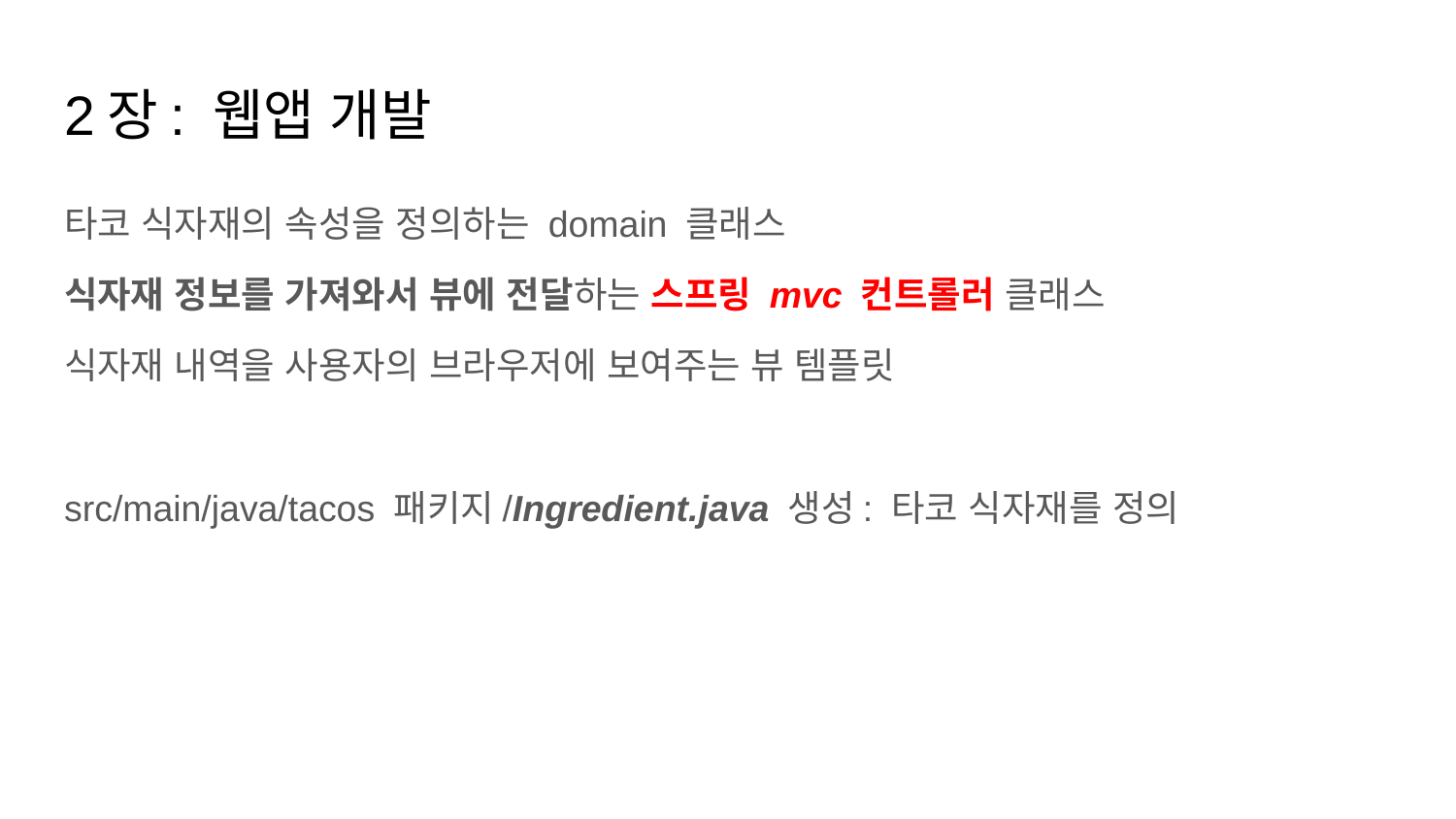

# 2장: 웹앱 개발
타코 식자재의 속성을 정의하는 domain 클래스
식자재 정보를 가져와서 뷰에 전달하는 스프링 mvc 컨트롤러 클래스
식자재 내역을 사용자의 브라우저에 보여주는 뷰 템플릿

src/main/java/tacos 패키지/Ingredient.java 생성: 타코 식자재를 정의